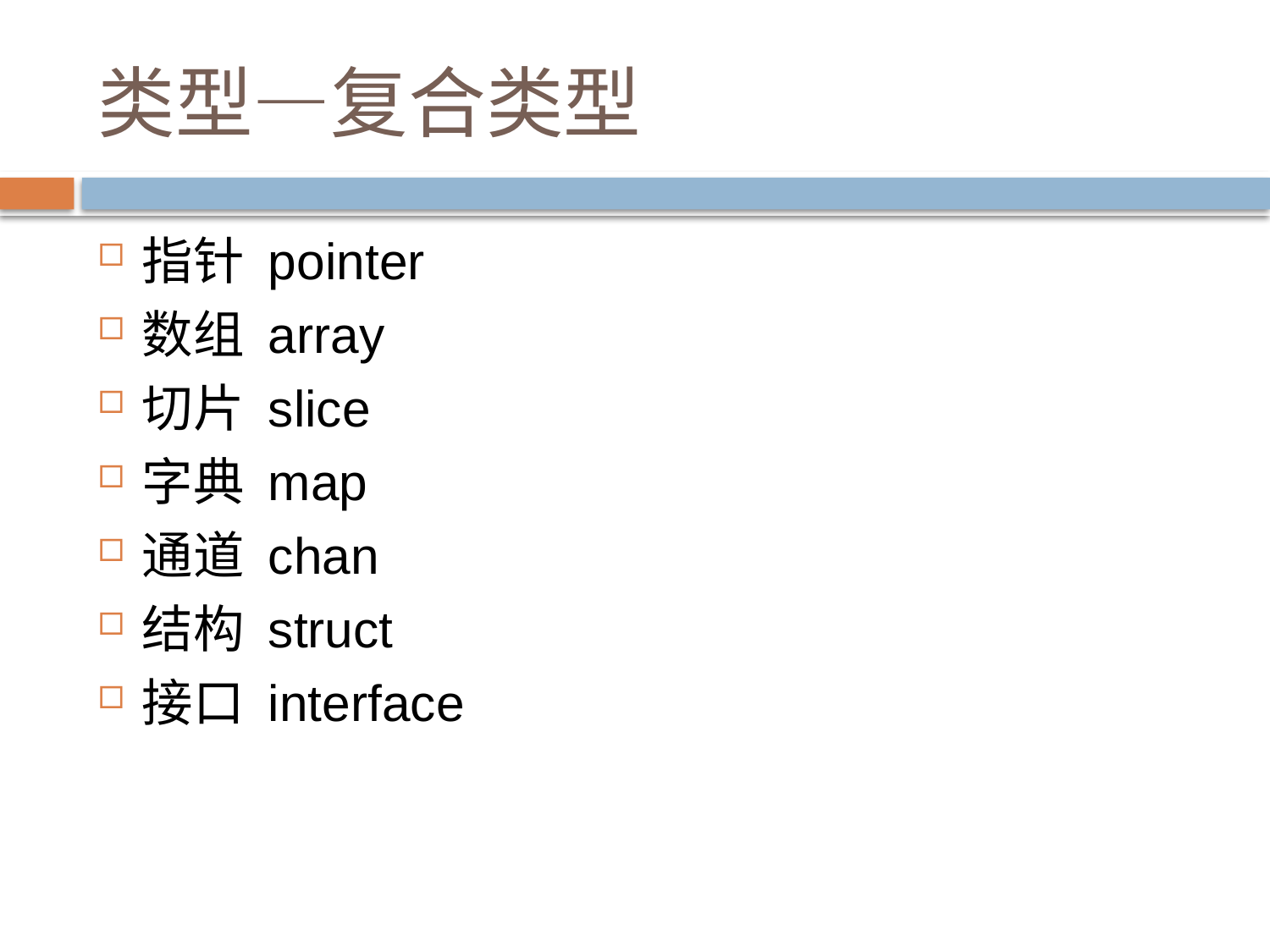

# 类型—复合类型
指针 pointer
数组 array
切片 slice
字典 map
通道 chan
结构 struct
接口 interface